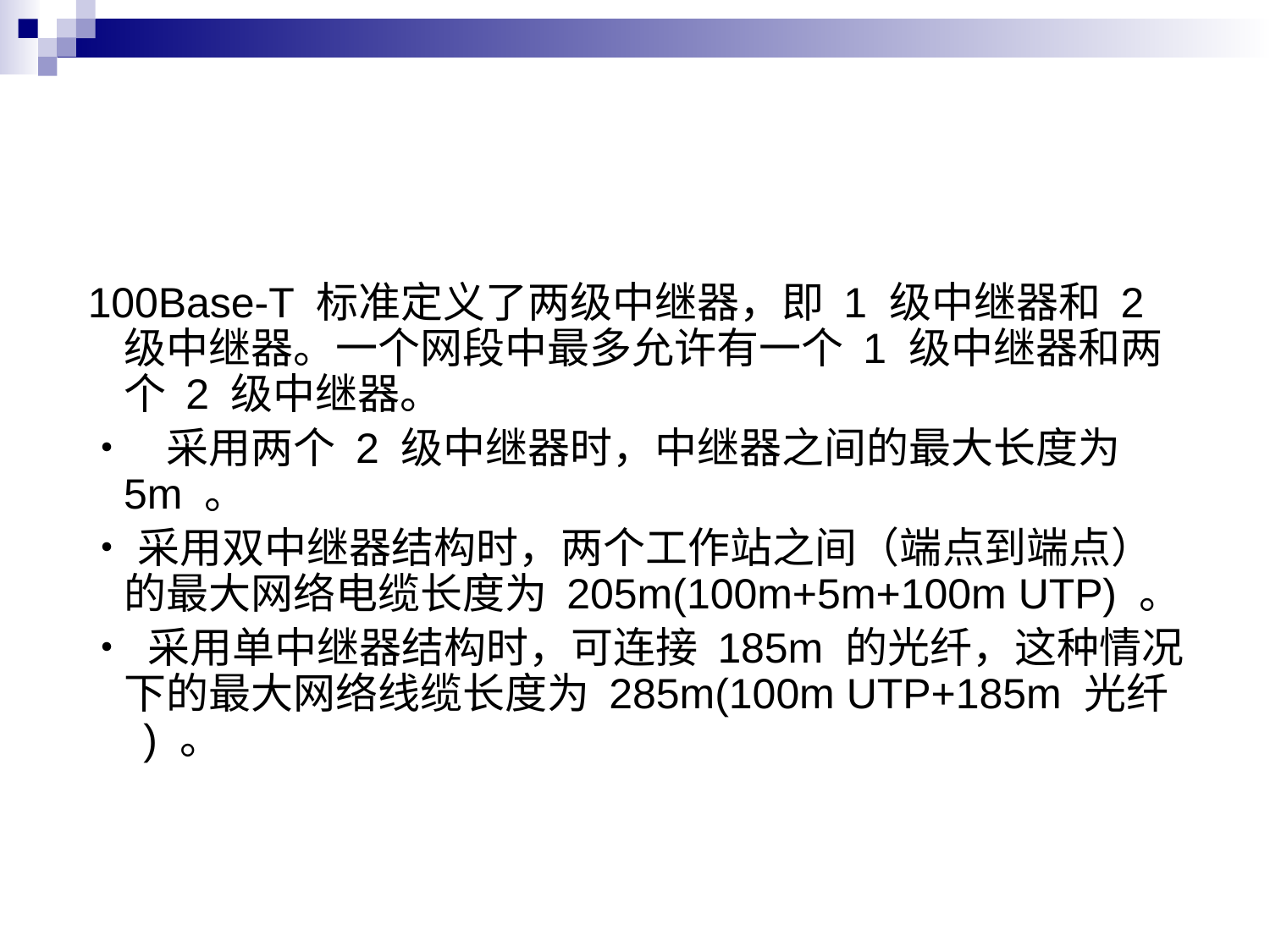

#
 100Base-T 标准定义了两级中继器，即 1 级中继器和 2 级中继器。一个网段中最多允许有一个 1 级中继器和两个 2 级中继器。
 •   采用两个 2 级中继器时，中继器之间的最大长度为 5m 。
 •采用双中继器结构时，两个工作站之间（端点到端点）的最大网络电缆长度为 205m(100m+5m+100m UTP) 。
 • 采用单中继器结构时，可连接 185m 的光纤，这种情况下的最大网络线缆长度为 285m(100m UTP+185m 光纤 ) 。